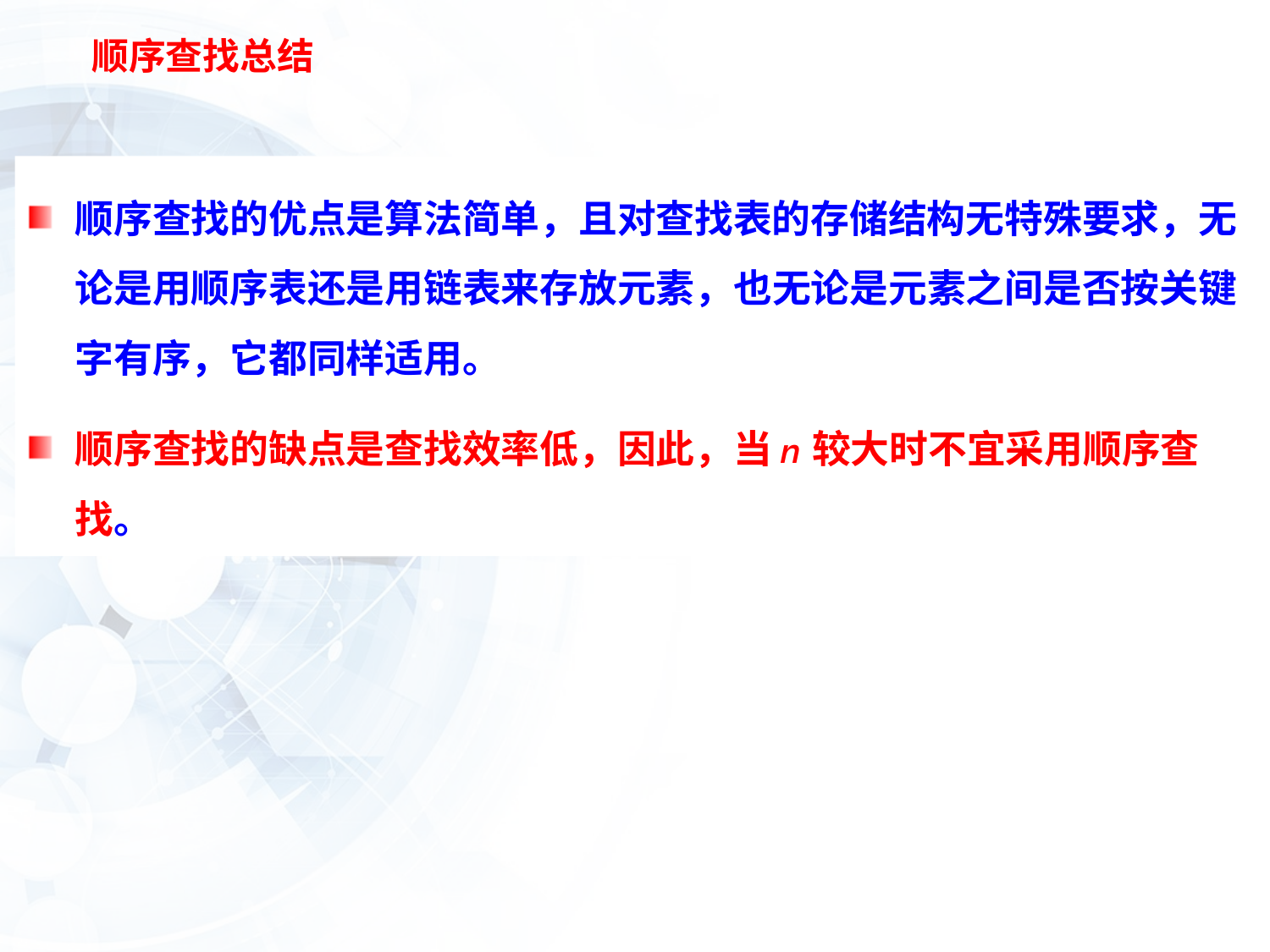

顺序查找总结
顺序查找的优点是算法简单，且对查找表的存储结构无特殊要求，无论是用顺序表还是用链表来存放元素，也无论是元素之间是否按关键字有序，它都同样适用。
顺序查找的缺点是查找效率低，因此，当n较大时不宜采用顺序查找。